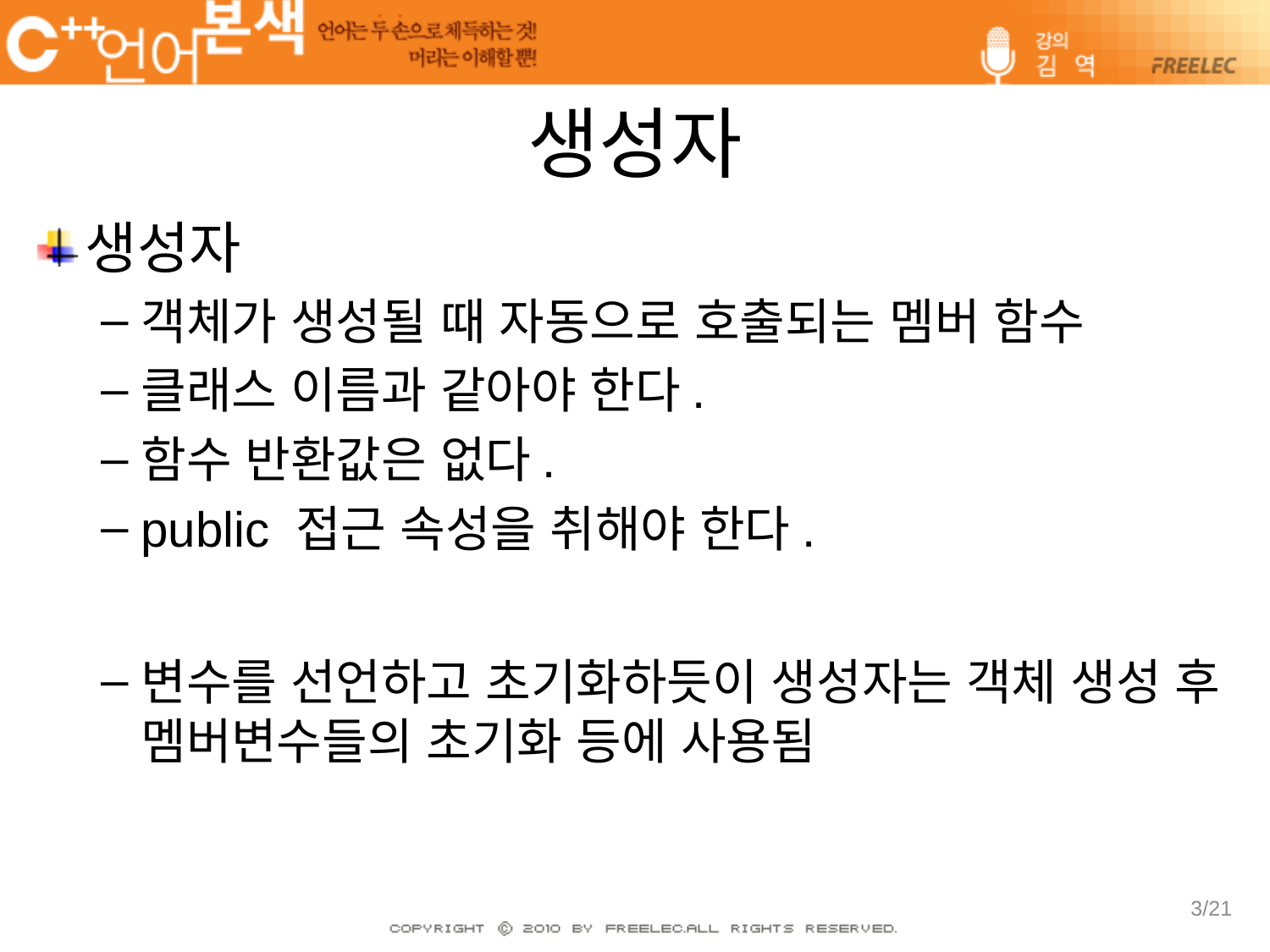

# 생성자
생성자
객체가 생성될 때 자동으로 호출되는 멤버 함수
클래스 이름과 같아야 한다.
함수 반환값은 없다.
public 접근 속성을 취해야 한다.

변수를 선언하고 초기화하듯이 생성자는 객체 생성 후 멤버변수들의 초기화 등에 사용됨
3/21